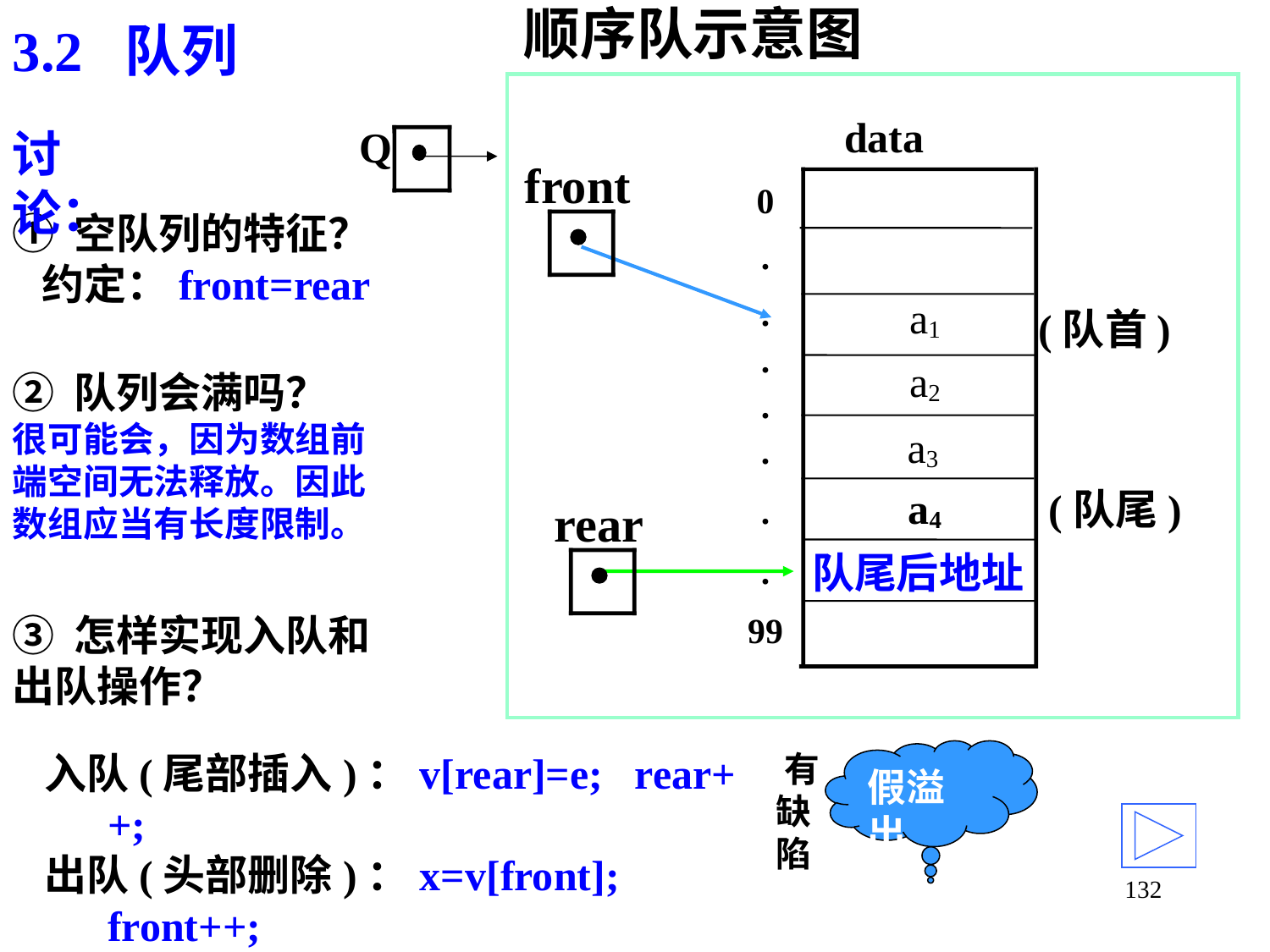

# 顺序队示意图
3.2  队列

data
0
.
.
.
.
.
.
.
99

 a1

 a2

 a3

 a4

Q

讨论：
front

① 空队列的特征？
  约定：front=rear
(队首)
② 队列会满吗？
很可能会，因为数组前端空间无法释放。因此数组应当有长度限制。
(队尾)
rear

队尾后地址
③ 怎样实现入队和出队操作？
入队(尾部插入)：v[rear]=e;   rear++;
出队(头部删除)：x=v[front]; front++;
 有缺陷
假溢出

132